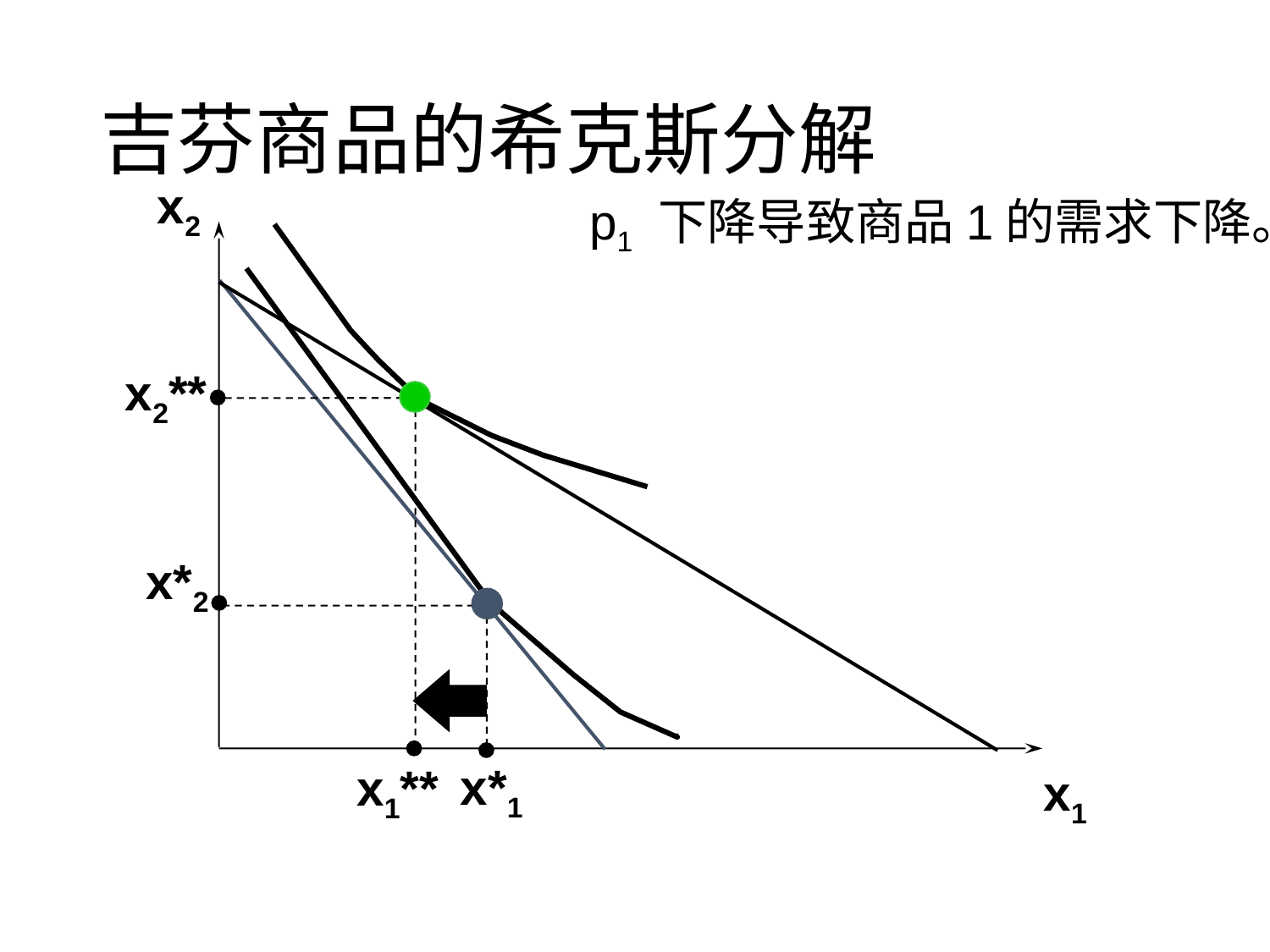

# 吉芬商品的希克斯分解
x2
p1 下降导致商品1的需求下降。

x2**

x*2

x*1
x1**
x1